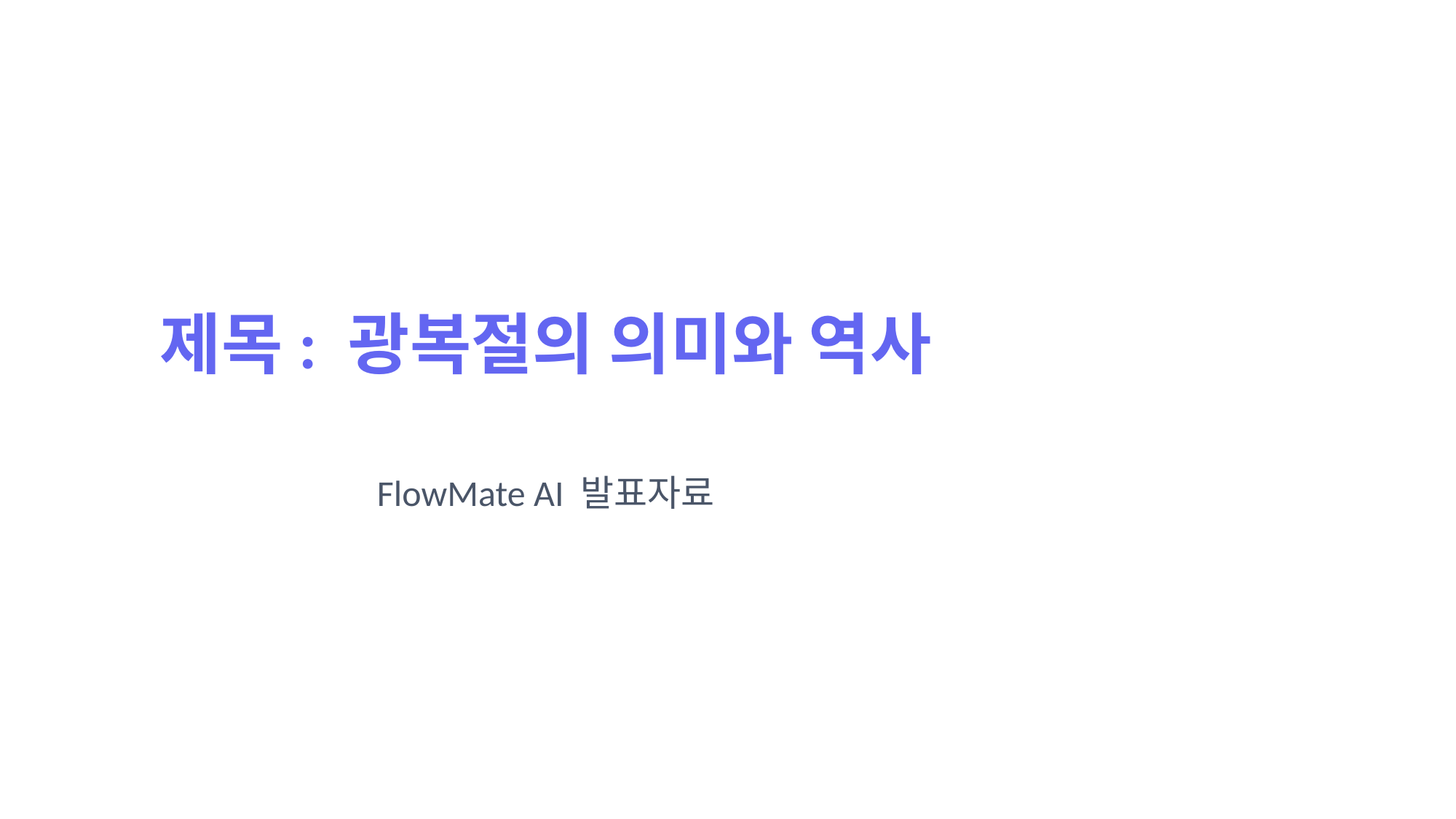

# 제목: 광복절의 의미와 역사
FlowMate AI 발표자료